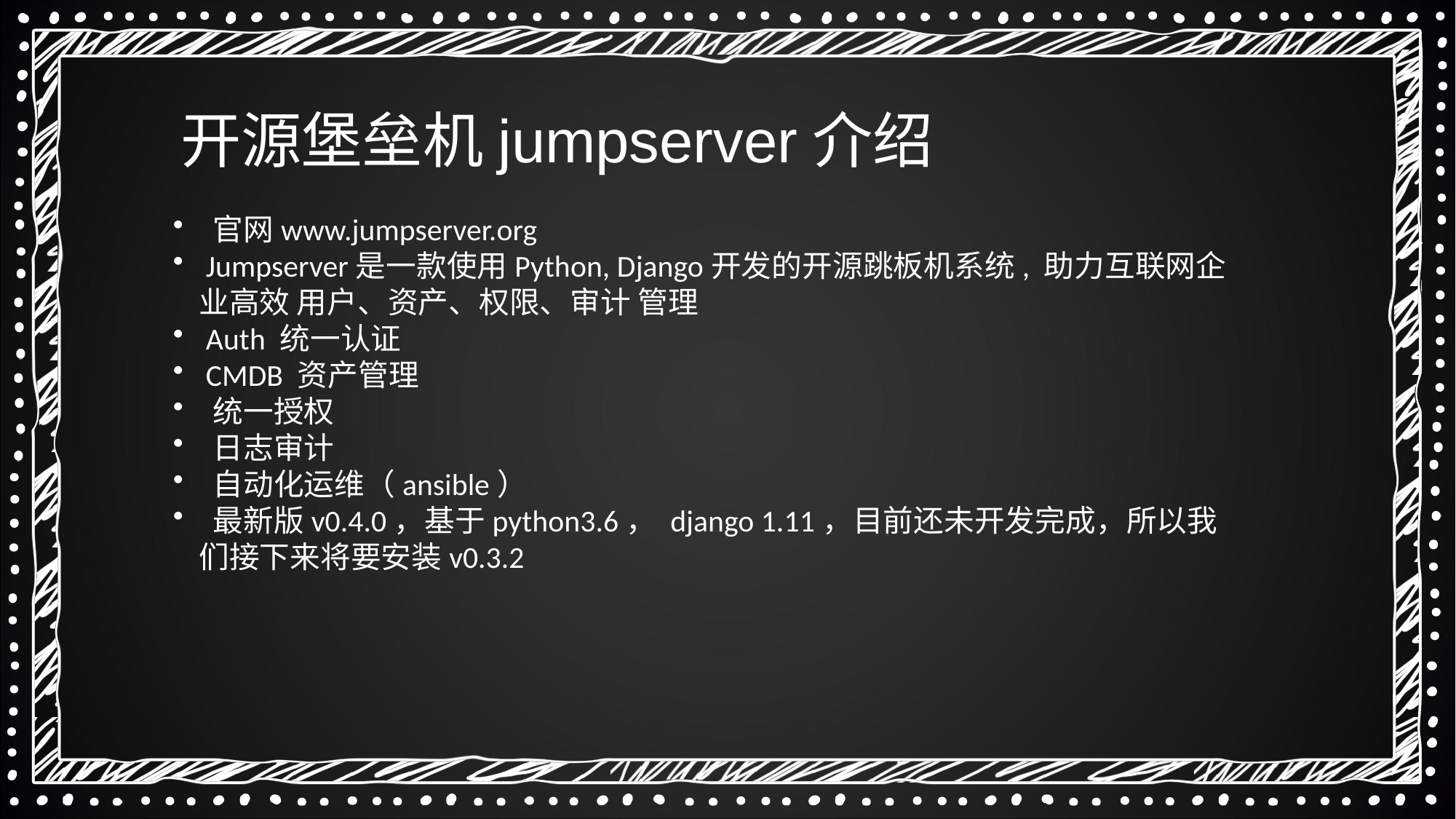

开源堡垒机jumpserver介绍
 官网www.jumpserver.org
 Jumpserver是一款使用Python, Django开发的开源跳板机系统, 助力互联网企业高效 用户、资产、权限、审计 管理
 Auth 统一认证
 CMDB 资产管理
 统一授权
 日志审计
 自动化运维（ansible）
 最新版v0.4.0，基于python3.6， django 1.11，目前还未开发完成，所以我们接下来将要安装v0.3.2